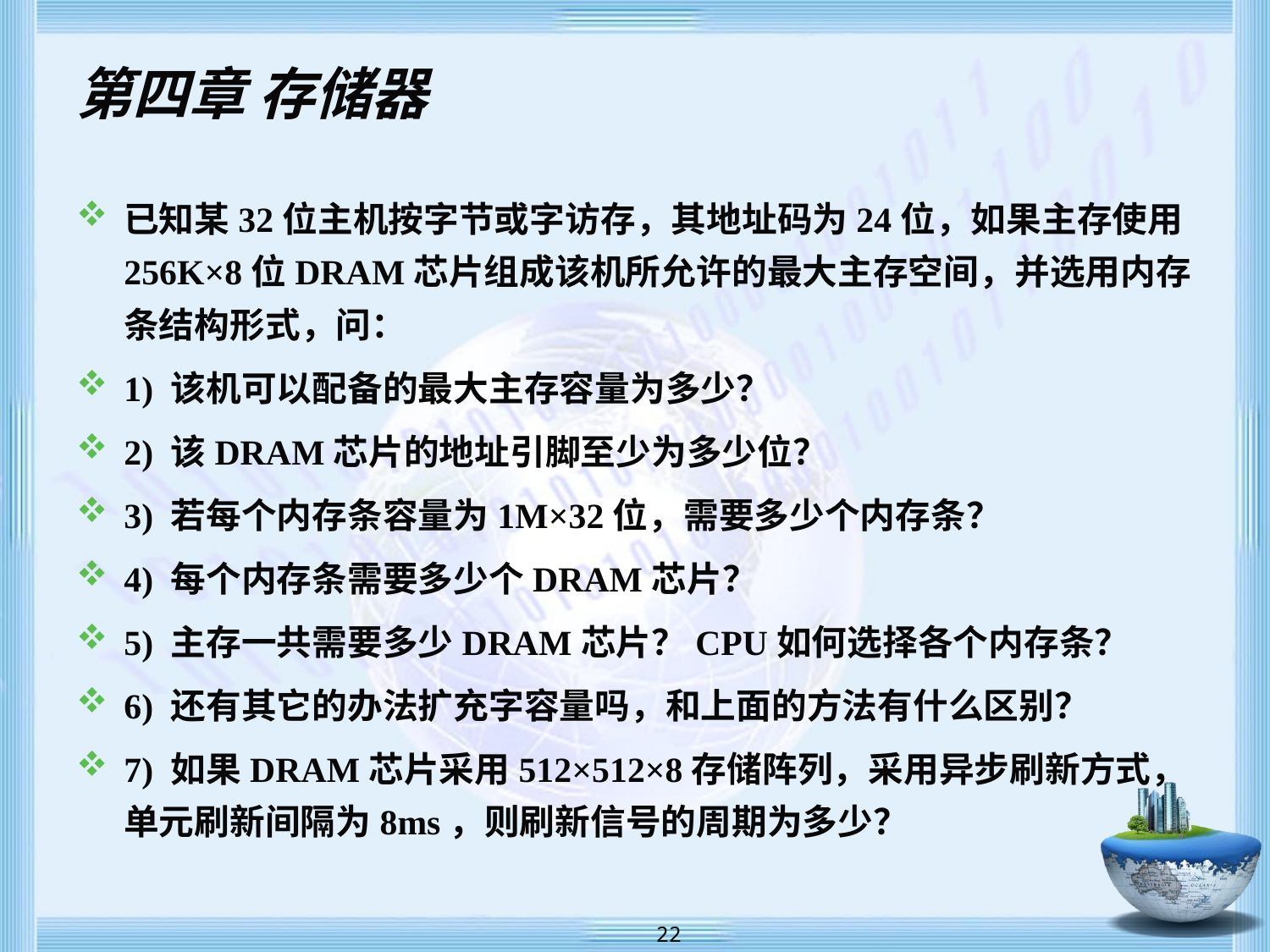

# 第四章 存储器
已知某32位主机按字节或字访存，其地址码为24位，如果主存使用256K×8位DRAM芯片组成该机所允许的最大主存空间，并选用内存条结构形式，问：
1) 该机可以配备的最大主存容量为多少？
2) 该DRAM芯片的地址引脚至少为多少位？
3) 若每个内存条容量为1M×32位，需要多少个内存条？
4) 每个内存条需要多少个DRAM芯片？
5) 主存一共需要多少DRAM芯片？CPU如何选择各个内存条？
6) 还有其它的办法扩充字容量吗，和上面的方法有什么区别？
7) 如果DRAM芯片采用512×512×8存储阵列，采用异步刷新方式，单元刷新间隔为8ms，则刷新信号的周期为多少？

    22